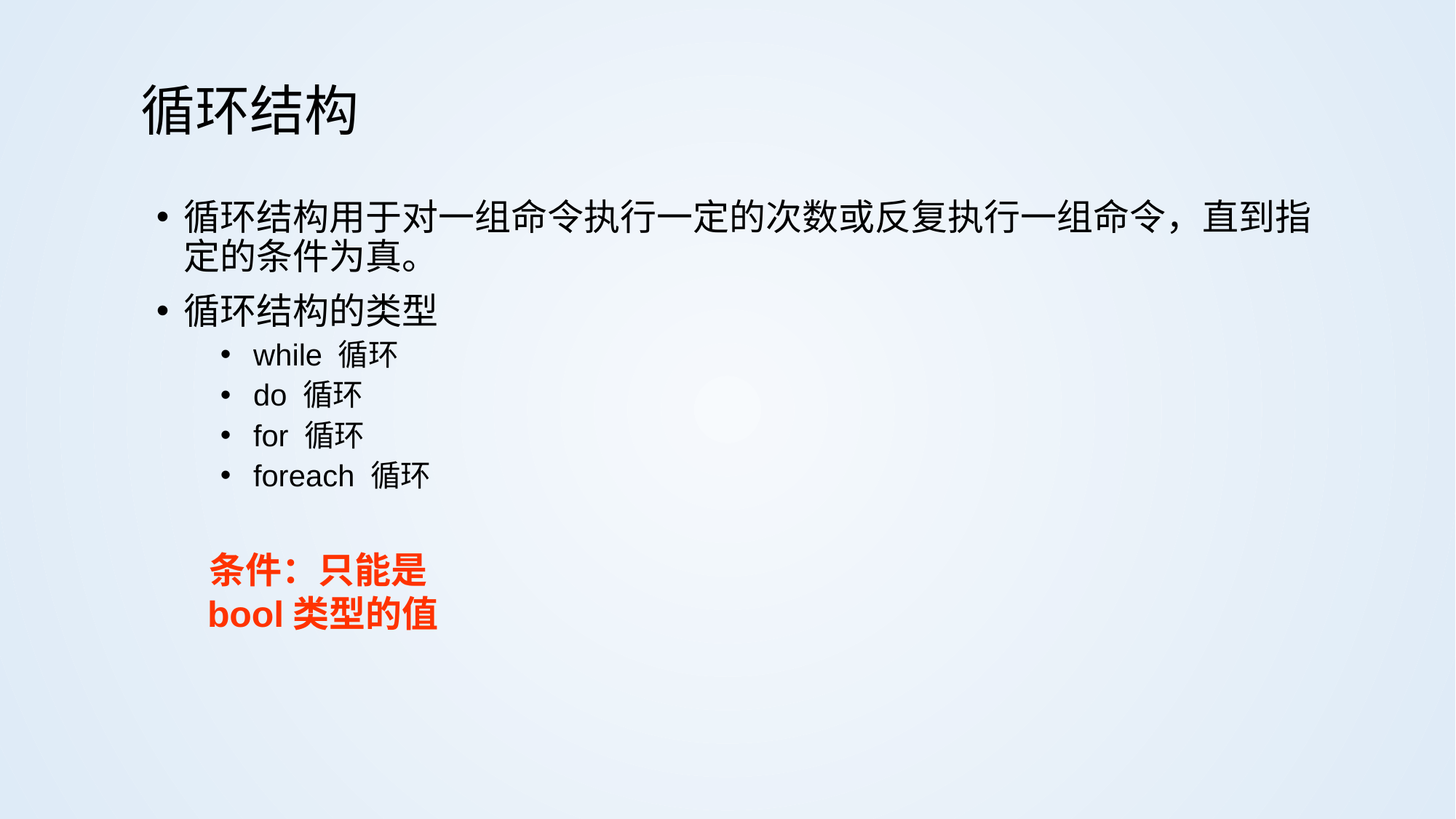

# 循环结构
循环结构用于对一组命令执行一定的次数或反复执行一组命令，直到指定的条件为真。
循环结构的类型
while 循环
do 循环
for 循环
foreach 循环
条件：只能是bool类型的值